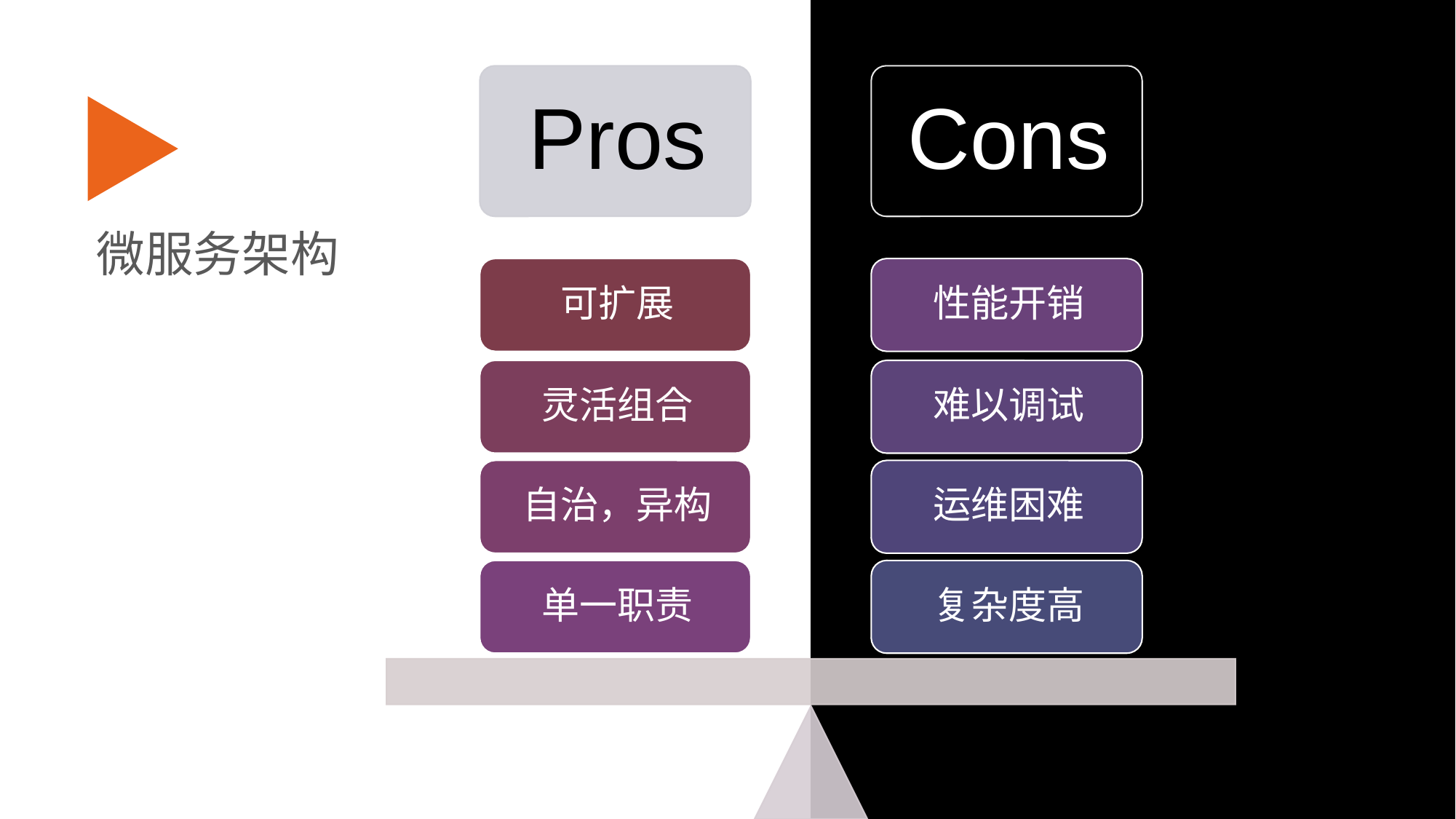

Pros
Cons
复杂度高
运维困难
难以调试
性能开销
单一职责
自治，异构
灵活组合
可扩展

微服务架构